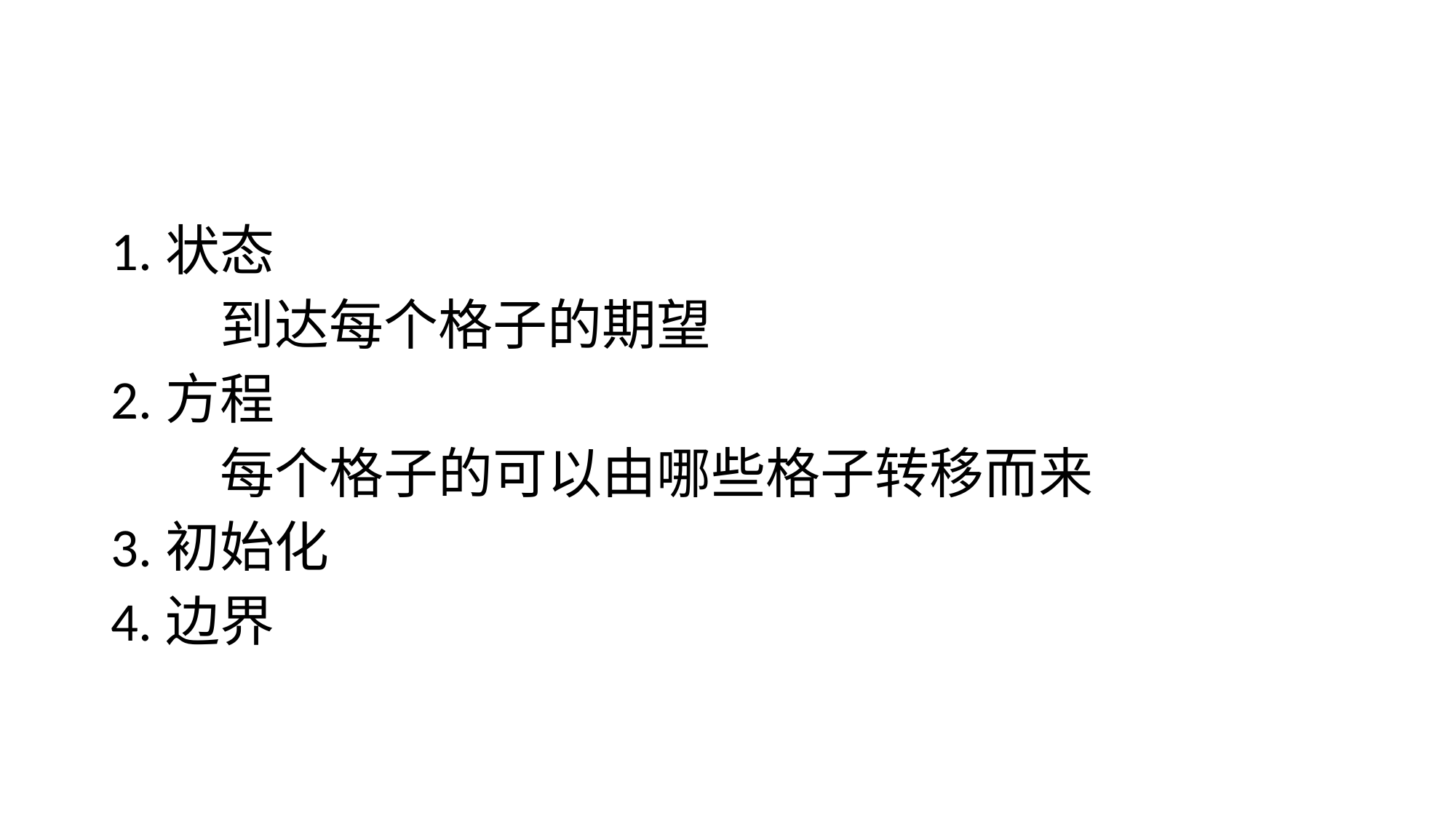

#
1.状态
	到达每个格子的期望
2.方程
	每个格子的可以由哪些格子转移而来
3.初始化
4.边界